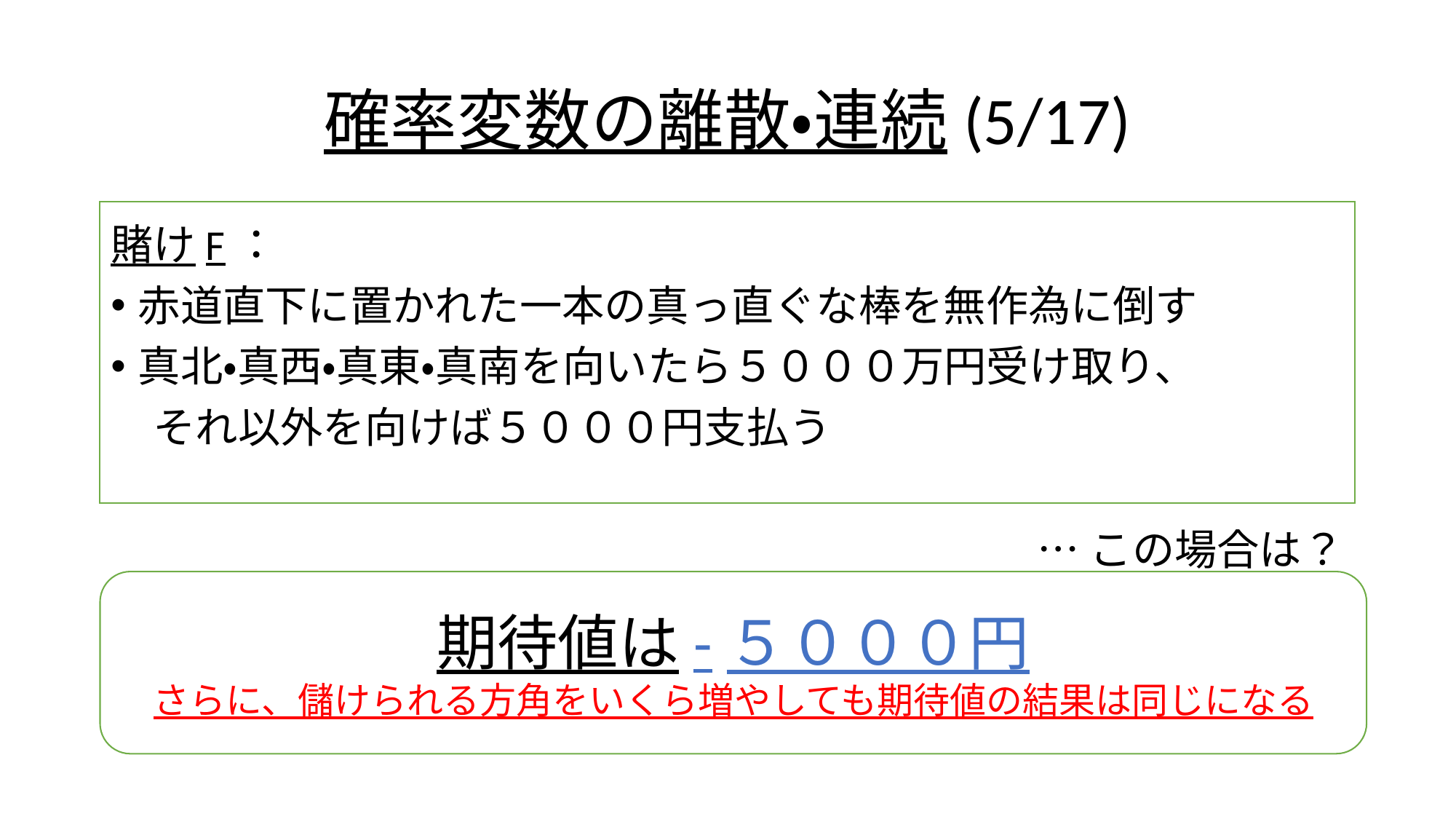

# 確率変数の離散・連続(5/17)

賭けF：
赤道直下に置かれた一本の真っ直ぐな棒を無作為に倒す
真北・真西・真東・真南を向いたら５０００万円受け取り、
　それ以外を向けば５０００円支払う

…この場合は？
期待値は-５０００円
さらに、儲けられる方角をいくら増やしても期待値の結果は同じになる